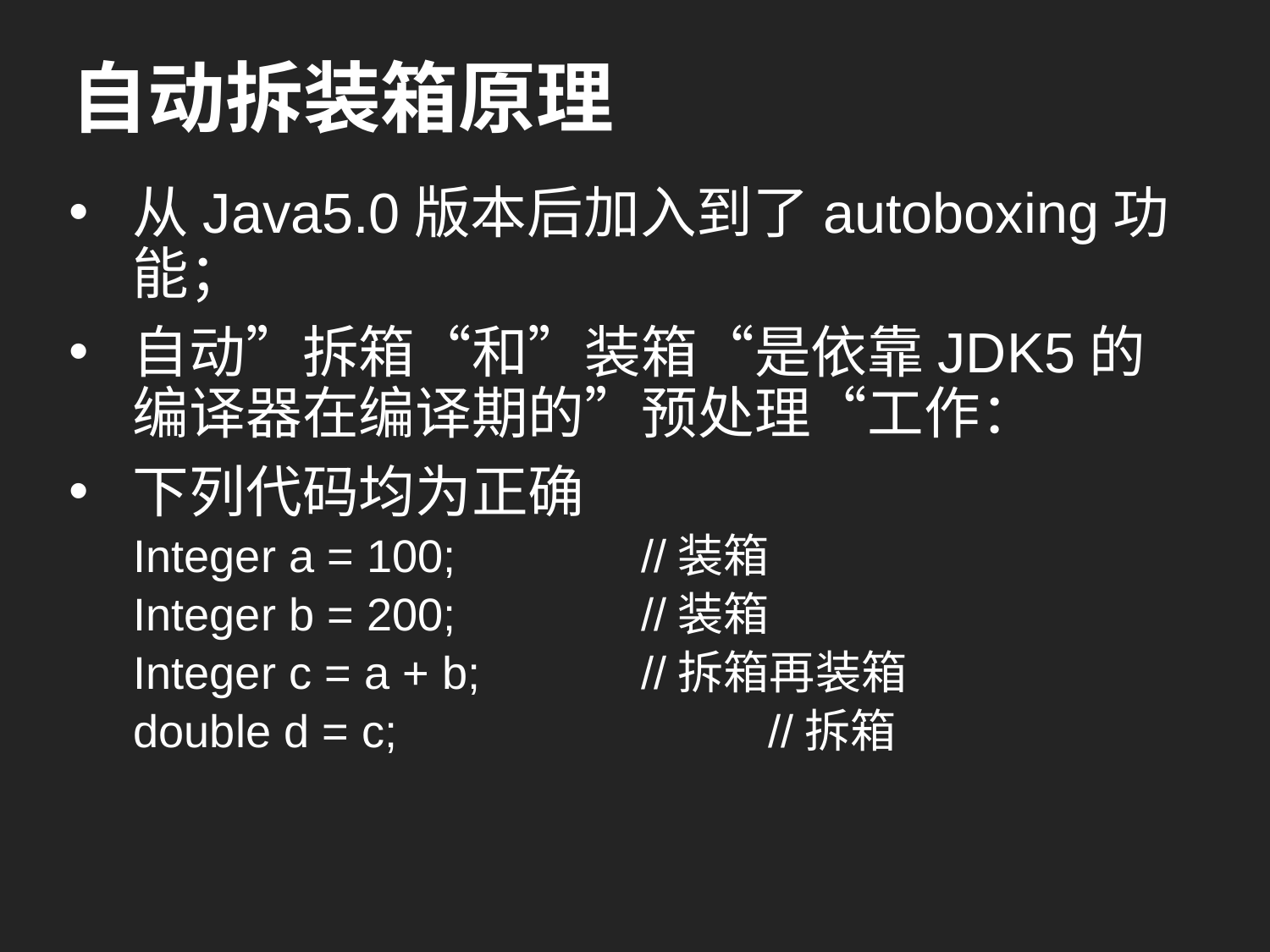

# 自动拆装箱原理
从Java5.0版本后加入到了autoboxing功能；
自动”拆箱“和”装箱“是依靠JDK5的编译器在编译期的”预处理“工作：
下列代码均为正确
Integer a = 100;		//装箱
Integer b = 200;		//装箱
Integer c = a + b;		//拆箱再装箱
double d = c;			//拆箱